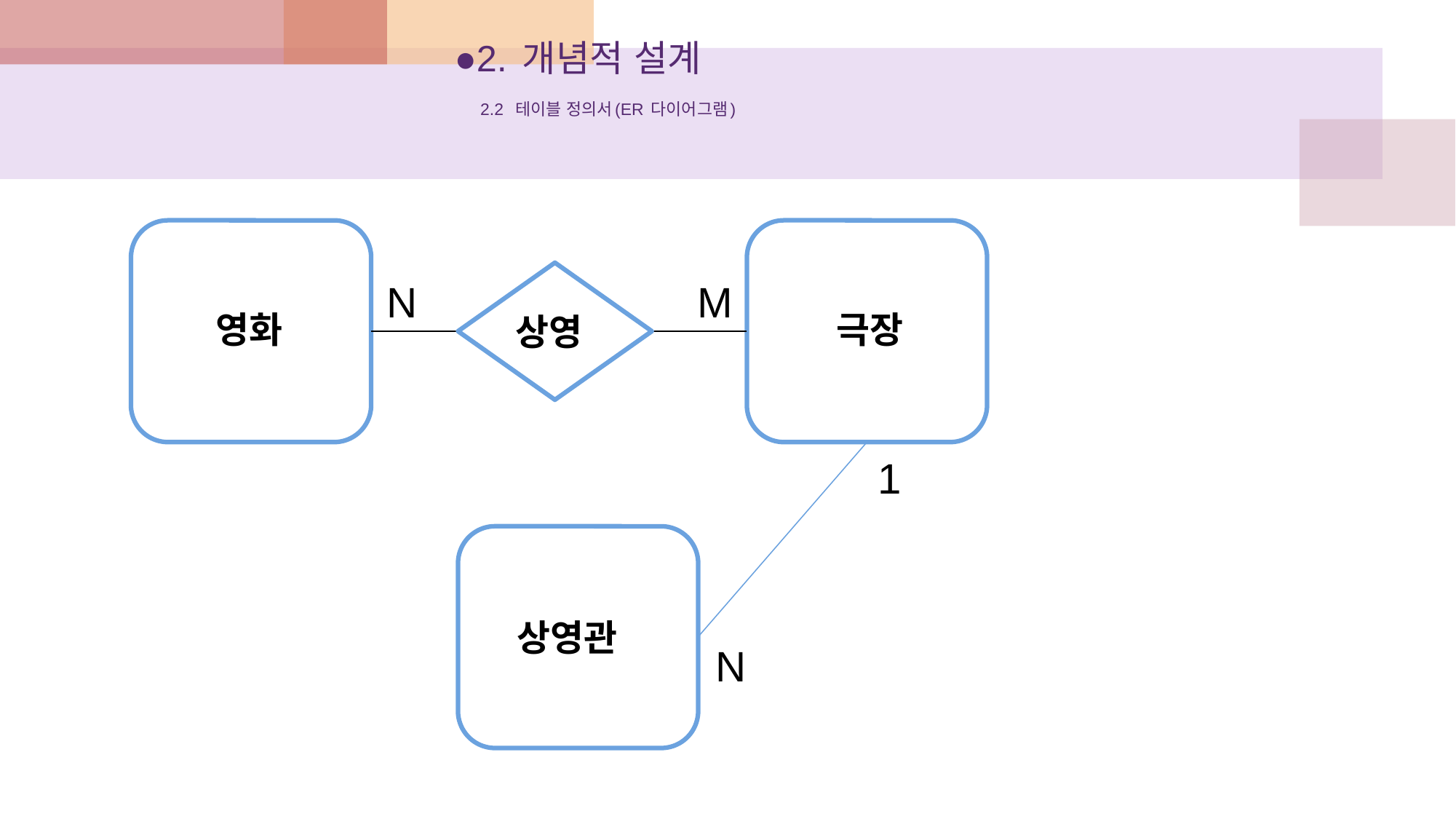

# ●2. 개념적 설계 2.2  테이블 정의서(ER 다이어그램)

N
M
영화
극장
상영
1

상영관
N